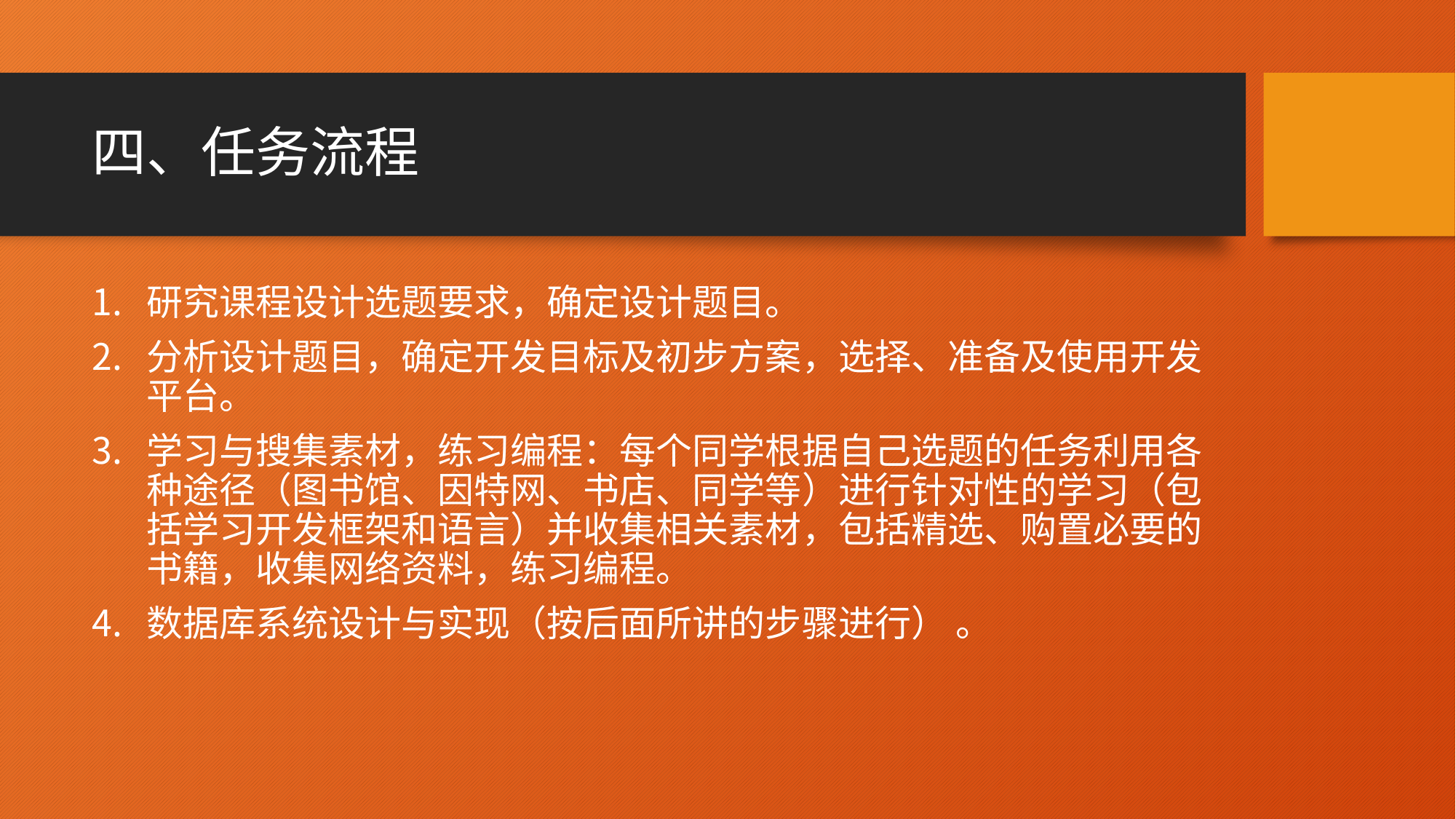

# 四、任务流程
研究课程设计选题要求，确定设计题目。
分析设计题目，确定开发目标及初步方案，选择、准备及使用开发平台。
学习与搜集素材，练习编程：每个同学根据自己选题的任务利用各种途径（图书馆、因特网、书店、同学等）进行针对性的学习（包括学习开发框架和语言）并收集相关素材，包括精选、购置必要的书籍，收集网络资料，练习编程。
数据库系统设计与实现（按后面所讲的步骤进行） 。